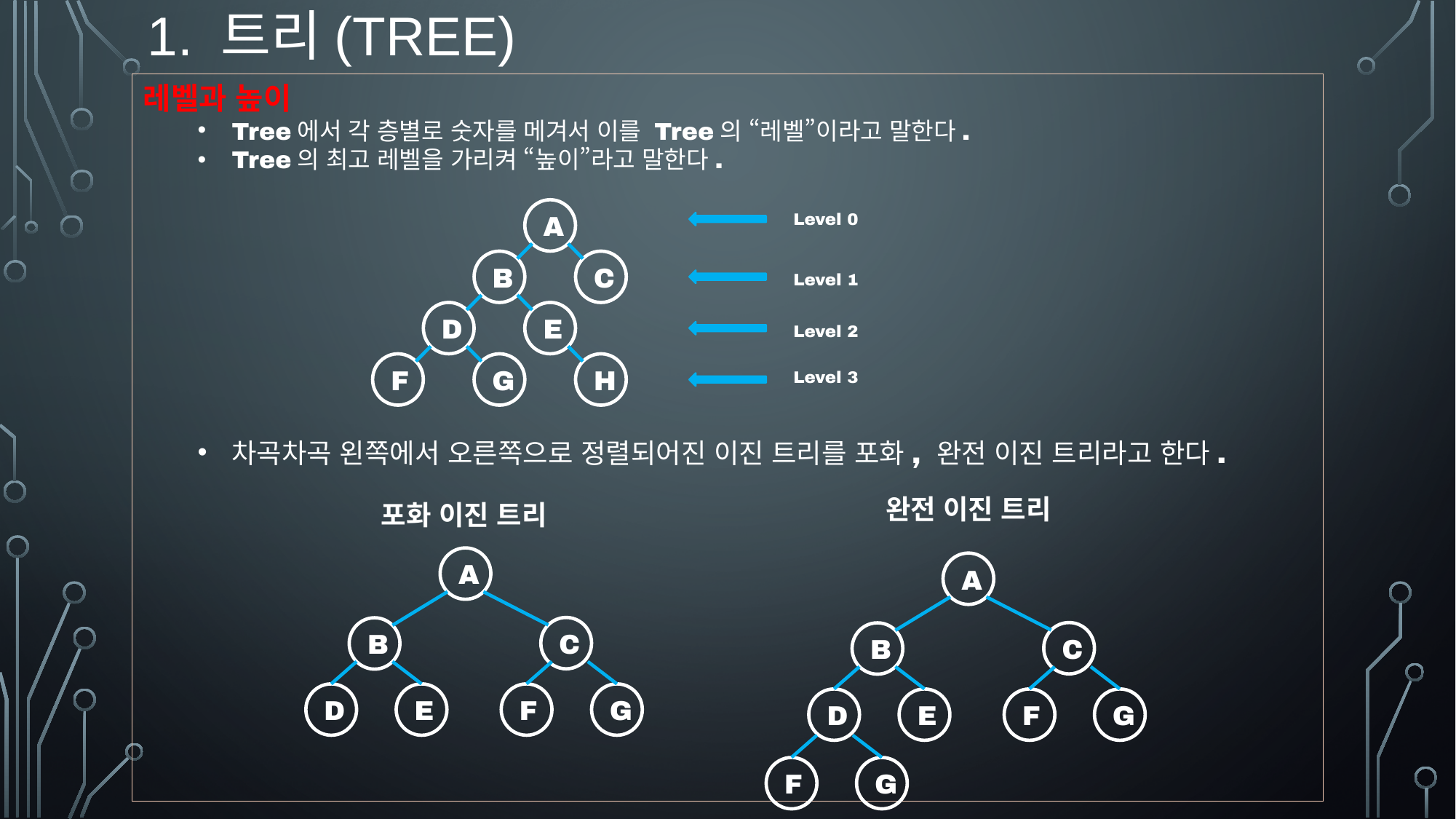

# 1. 트리(tree)
레벨과 높이
Tree에서 각 층별로 숫자를 메겨서 이를 Tree의 “레벨”이라고 말한다.
Tree의 최고 레벨을 가리켜 “높이”라고 말한다.

차곡차곡 왼쪽에서 오른쪽으로 정렬되어진 이진 트리를 포화, 완전 이진 트리라고 한다.

A
B
C
D
E
F
G
H
Level 0

Level 1

Level 2

Level 3

완전 이진 트리
포화 이진 트리
A
C
B
E
G
D
F
A
C
B
E
G
D
F
G
F